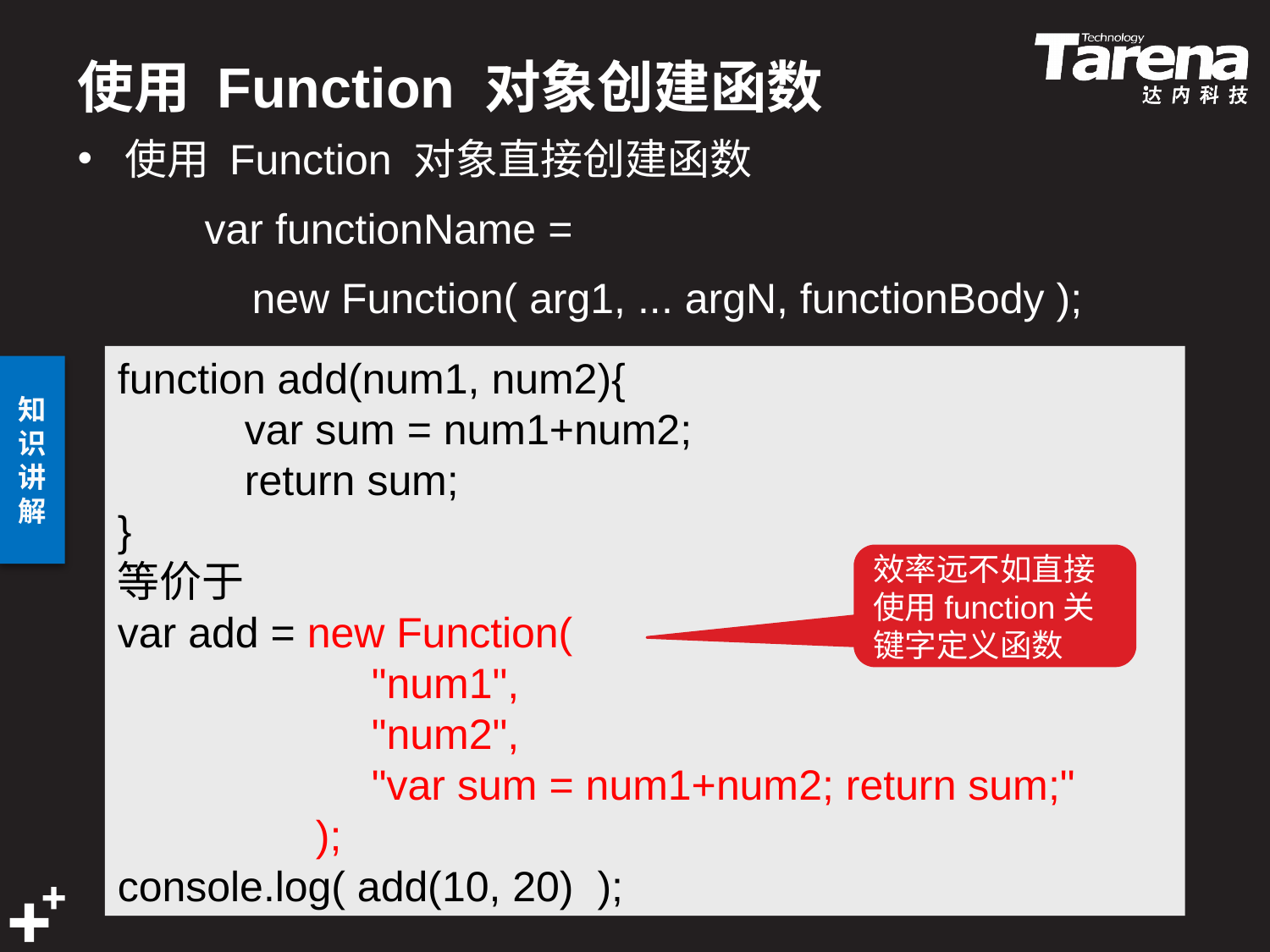

# 使用 Function 对象创建函数
使用 Function 对象直接创建函数
	var functionName =
	    new Function( arg1, ... argN, functionBody );

function add(num1, num2){
	var sum = num1+num2;
	return sum;
}
等价于
var add = new Function(
		"num1",
		"num2",
		"var sum = num1+num2; return sum;"
	      );
console.log( add(10, 20)  );
效率远不如直接使用function关键字定义函数